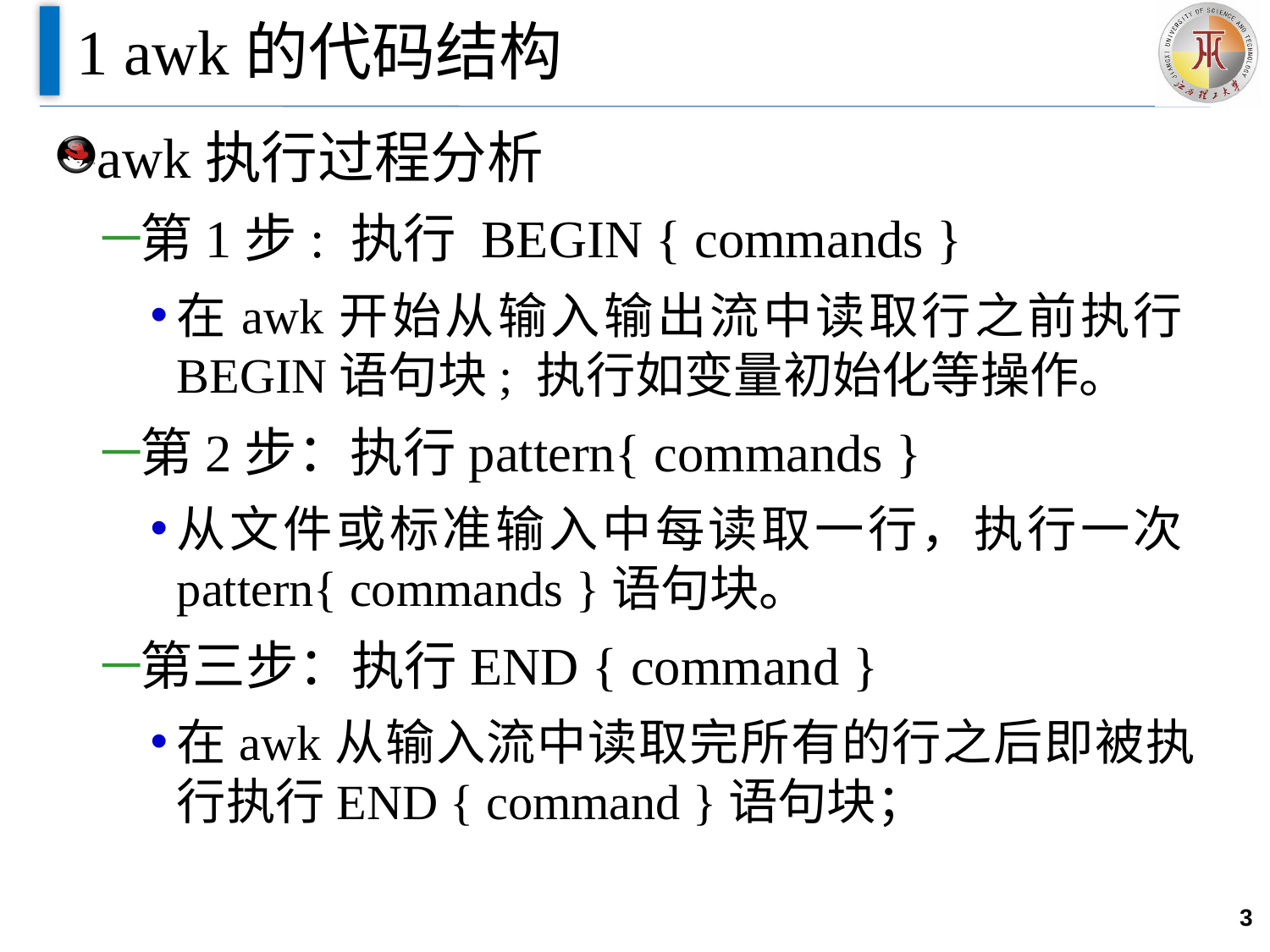

# 1 awk的代码结构
awk执行过程分析
第1步: 执行 BEGIN { commands }
在awk开始从输入输出流中读取行之前执行BEGIN语句块; 执行如变量初始化等操作。
第2步：执行pattern{ commands }
从文件或标准输入中每读取一行，执行一次pattern{ commands }语句块。
第三步：执行END { command }
在awk从输入流中读取完所有的行之后即被执行执行END { command }语句块；
3